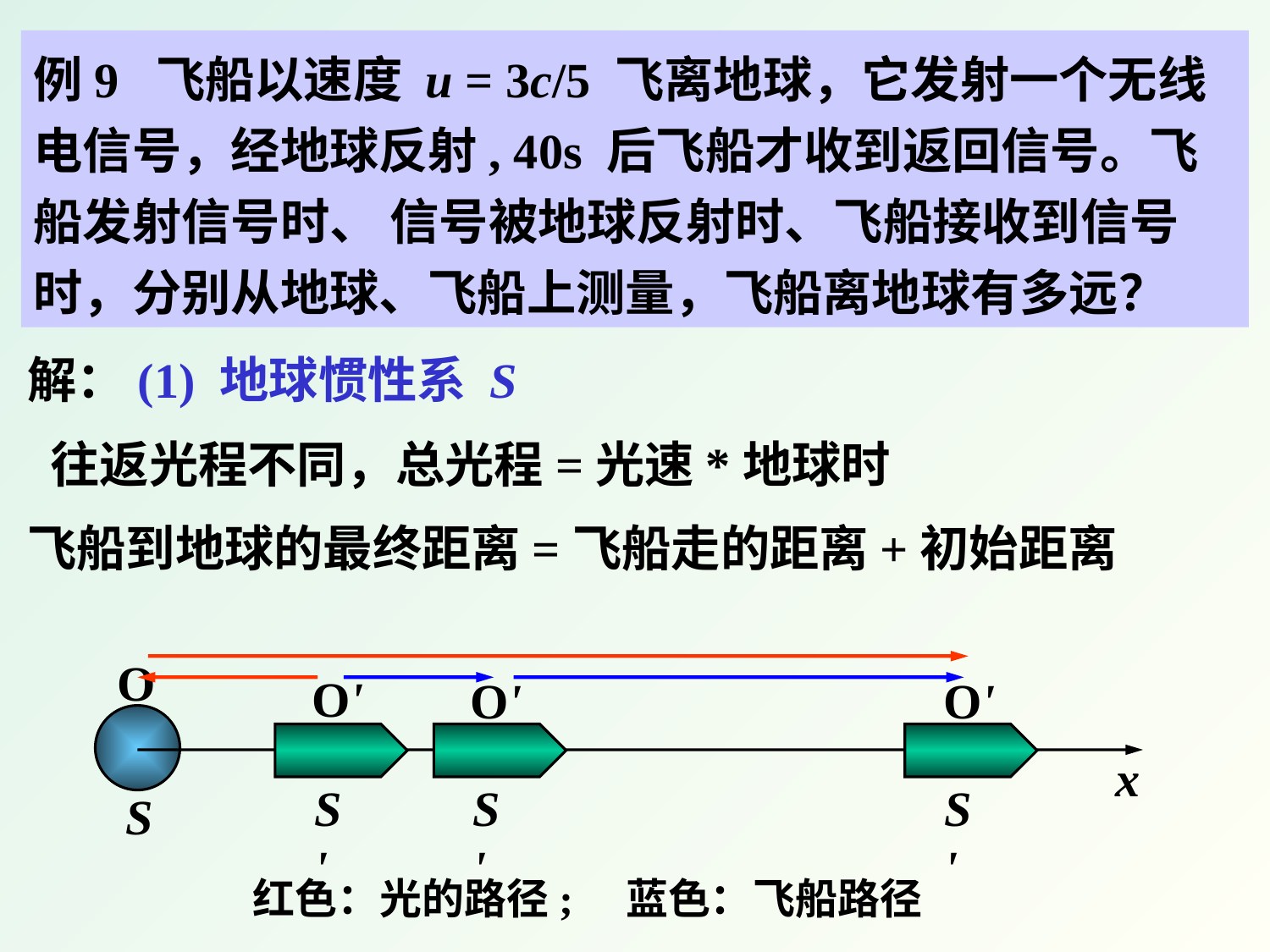

例9  飞船以速度 u = 3c/5 飞离地球，它发射一个无线
电信号，经地球反射, 40s 后飞船才收到返回信号。飞船发射信号时、 信号被地球反射时、飞船接收到信号
时，分别从地球、飞船上测量，飞船离地球有多远？
解：(1) 地球惯性系 S
 往返光程不同，总光程=光速*地球时
飞船到地球的最终距离=飞船走的距离+初始距离
O
x

O'

S'
O'

S'
O'

S'

S
红色：光的路径;    蓝色：飞船路径